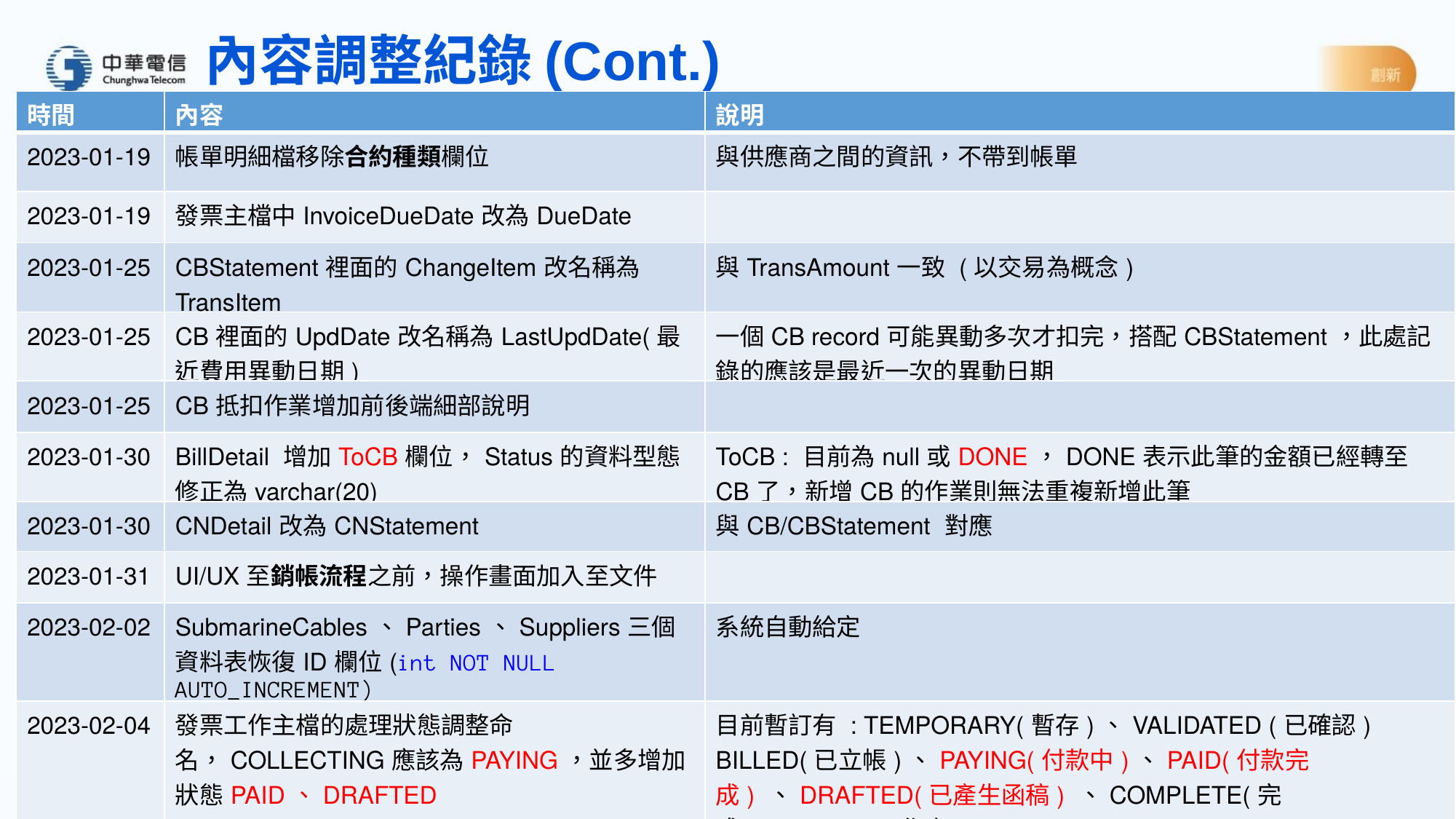

內容調整紀錄(Cont.)
| 時間 | 內容 | 說明 |
| --- | --- | --- |
| 2023-01-19 | 帳單明細檔移除合約種類欄位 | 與供應商之間的資訊，不帶到帳單 |
| 2023-01-19 | 發票主檔中InvoiceDueDate改為DueDate |  |
| 2023-01-25 | CBStatement裡面的ChangeItem改名稱為TransItem | 與TransAmount一致 (以交易為概念) |
| 2023-01-25 | CB裡面的UpdDate改名稱為LastUpdDate(最近費用異動日期) | 一個CB record可能異動多次才扣完，搭配CBStatement，此處記錄的應該是最近一次的異動日期 |
| 2023-01-25 | CB抵扣作業增加前後端細部說明 |  |
| 2023-01-30 | BillDetail 增加ToCB欄位，Status的資料型態修正為varchar(20) | ToCB : 目前為null或DONE，DONE表示此筆的金額已經轉至CB了，新增CB的作業則無法重複新增此筆 |
| 2023-01-30 | CNDetail改為CNStatement | 與CB/CBStatement 對應 |
| 2023-01-31 | UI/UX至銷帳流程之前，操作畫面加入至文件 |  |
| 2023-02-02 | SubmarineCables、Parties、Suppliers三個資料表恢復ID欄位(int NOT NULL AUTO\_INCREMENT) | 系統自動給定 |
| 2023-02-04 | 發票工作主檔的處理狀態調整命名，COLLECTING應該為PAYING，並多增加狀態PAID、DRAFTED | 目前暫訂有 : TEMPORARY(暫存)、VALIDATED (已確認) BILLED(已立帳)、PAYING(付款中)、PAID(付款完成) 、DRAFTED(已產生函稿) 、COMPLETE(完成)、INVALID(作廢) |
S-情境 (Situation)